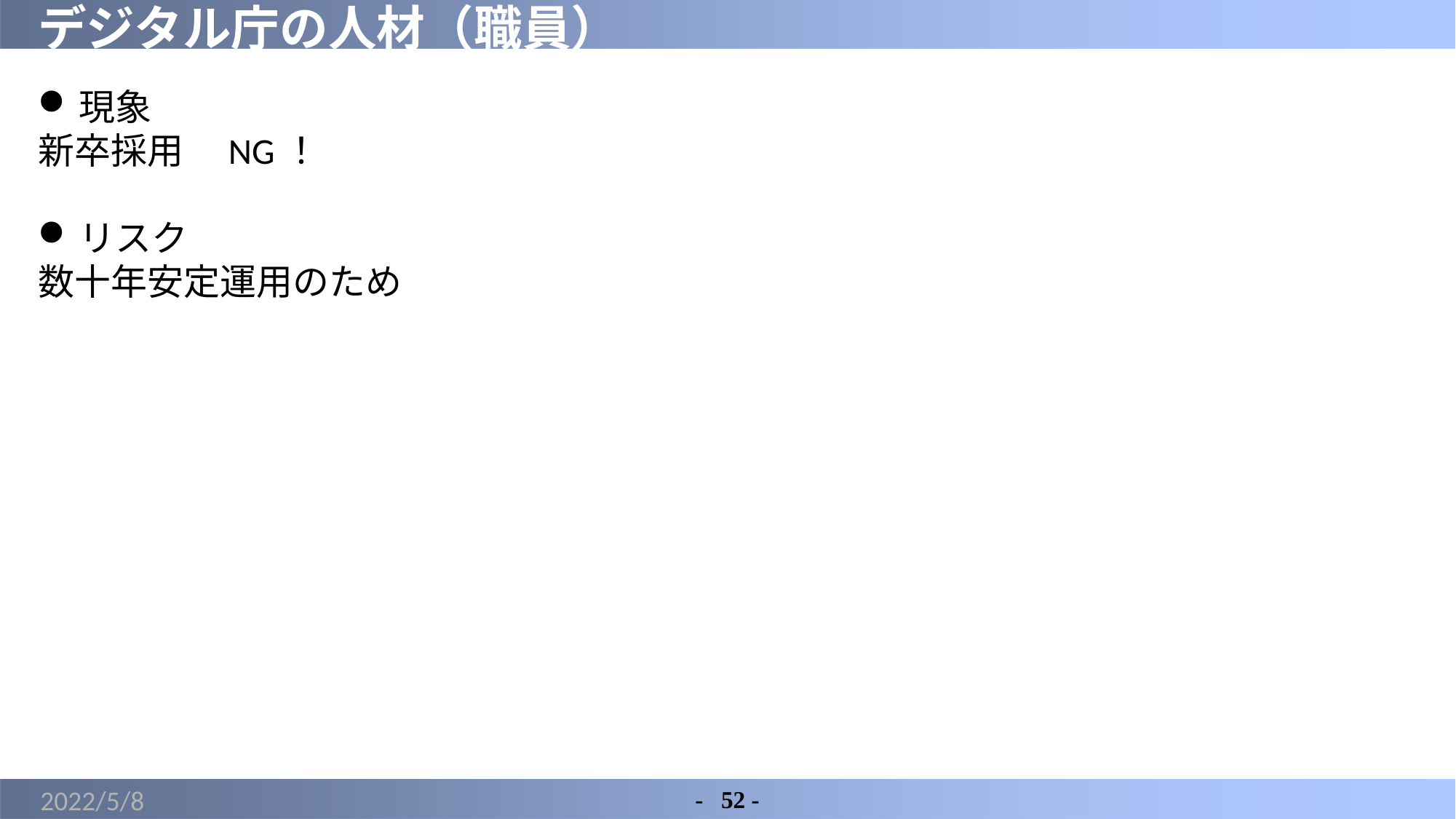

# デジタル庁の人材（職員）
現象
新卒採用　NG！

リスク
数十年安定運用のため
2022/5/8
-	52 -